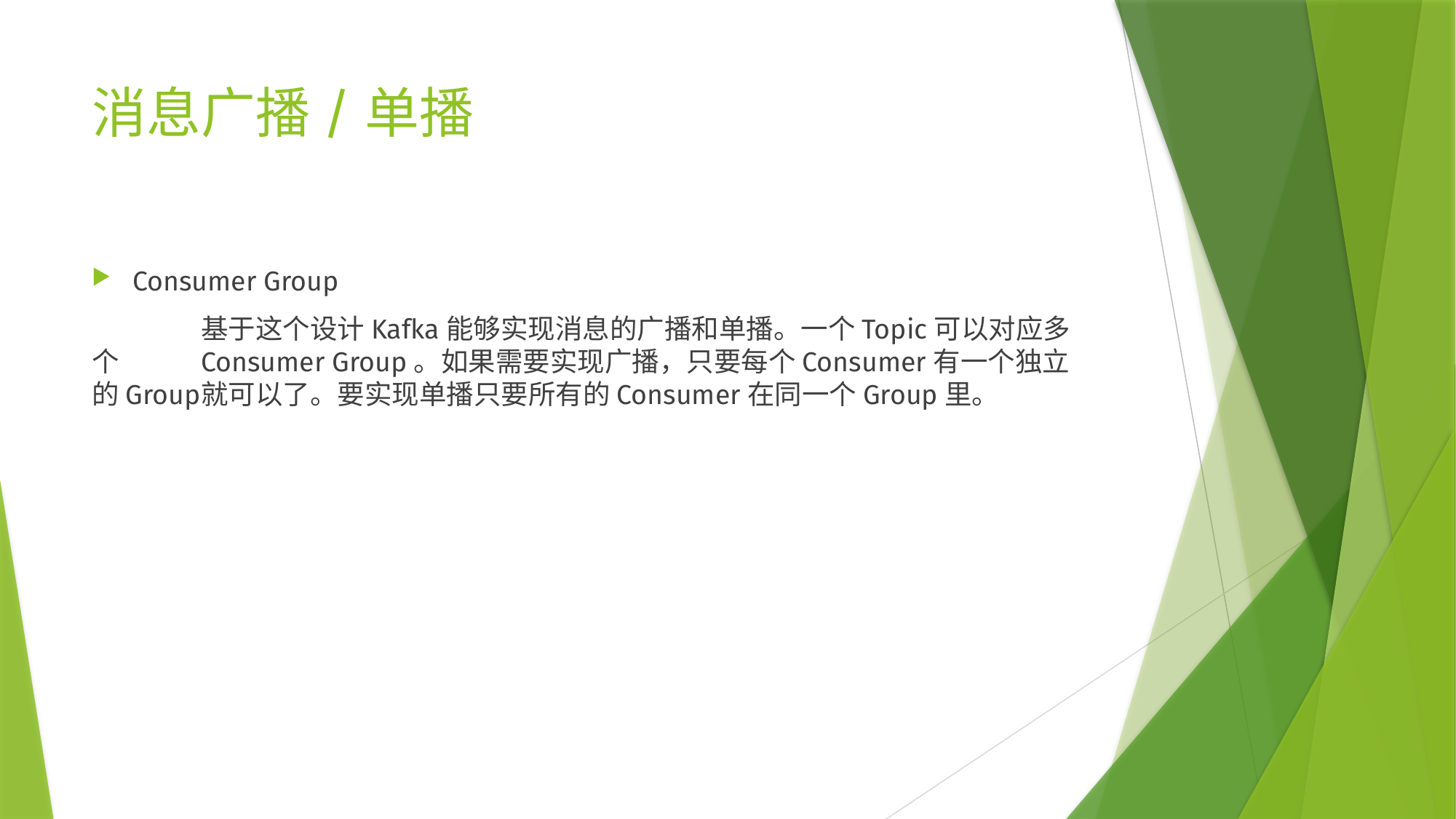

# 消息广播/单播
Consumer Group
	基于这个设计Kafka能够实现消息的广播和单播。一个Topic可以对应多个	Consumer Group。如果需要实现广播，只要每个Consumer有一个独立的Group	就可以了。要实现单播只要所有的Consumer在同一个Group里。